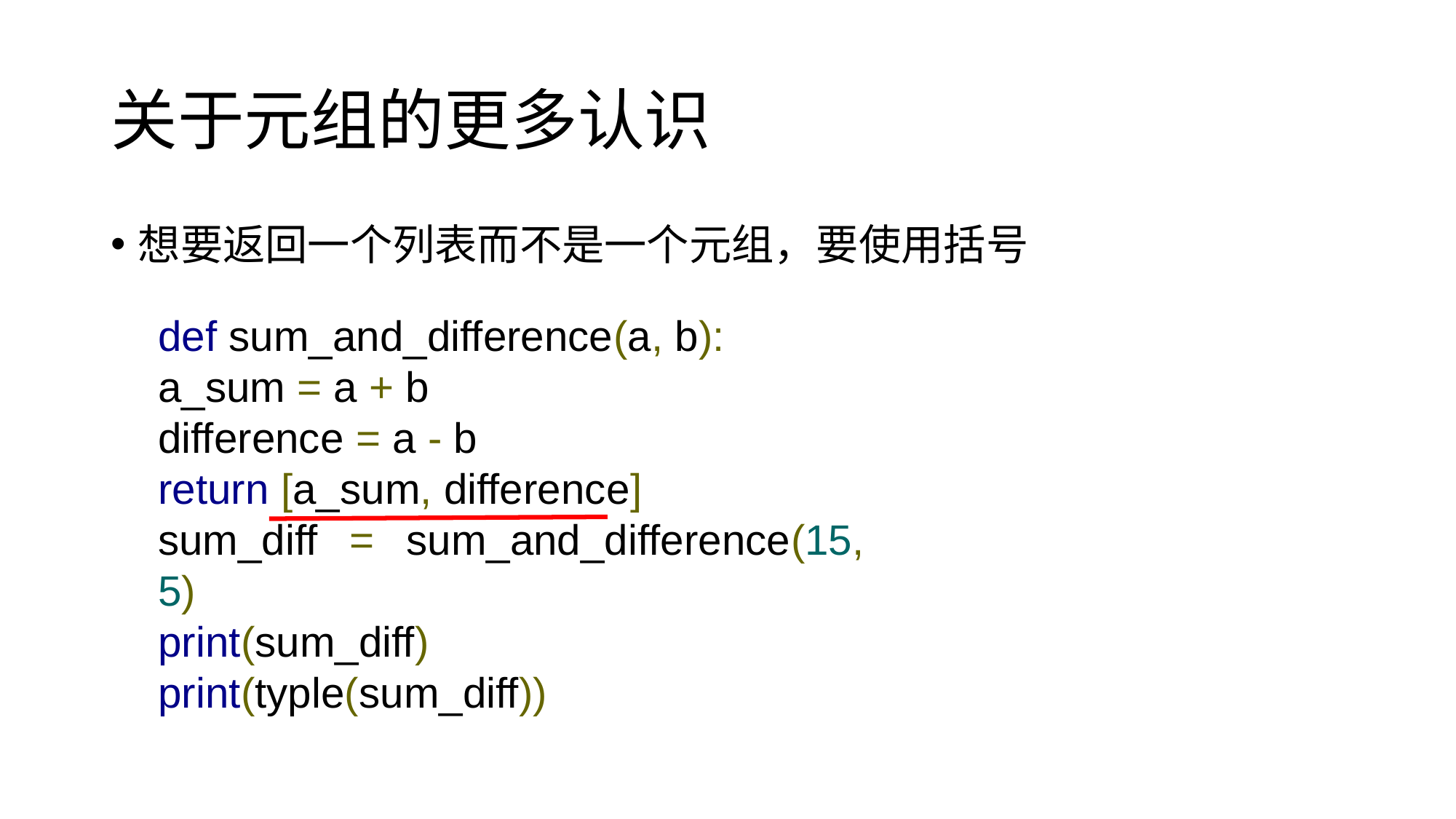

# 关于元组的更多认识
想要返回一个列表而不是一个元组，要使用括号
def sum_and_difference(a, b):
a_sum = a + b
difference = a - b
return [a_sum, difference]
sum_diff = sum_and_difference(15, 5)
print(sum_diff)
print(typle(sum_diff))